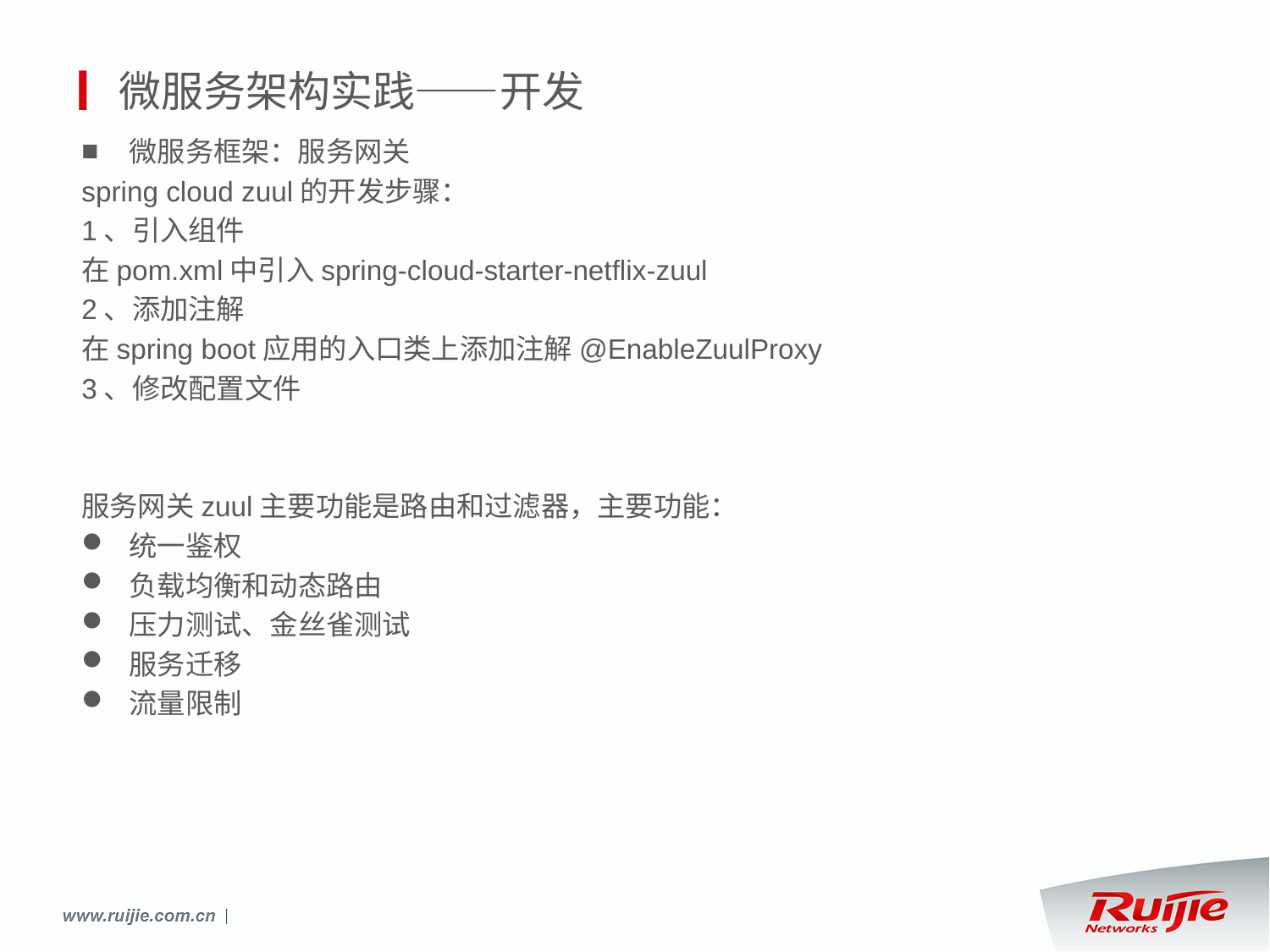

# 微服务架构实践——开发
微服务框架：服务网关
spring cloud zuul的开发步骤：
1、引入组件
在pom.xml中引入spring-cloud-starter-netflix-zuul
2、添加注解
在spring boot应用的入口类上添加注解@EnableZuulProxy
3、修改配置文件

服务网关zuul主要功能是路由和过滤器，主要功能：
统一鉴权
负载均衡和动态路由
压力测试、金丝雀测试
服务迁移
流量限制